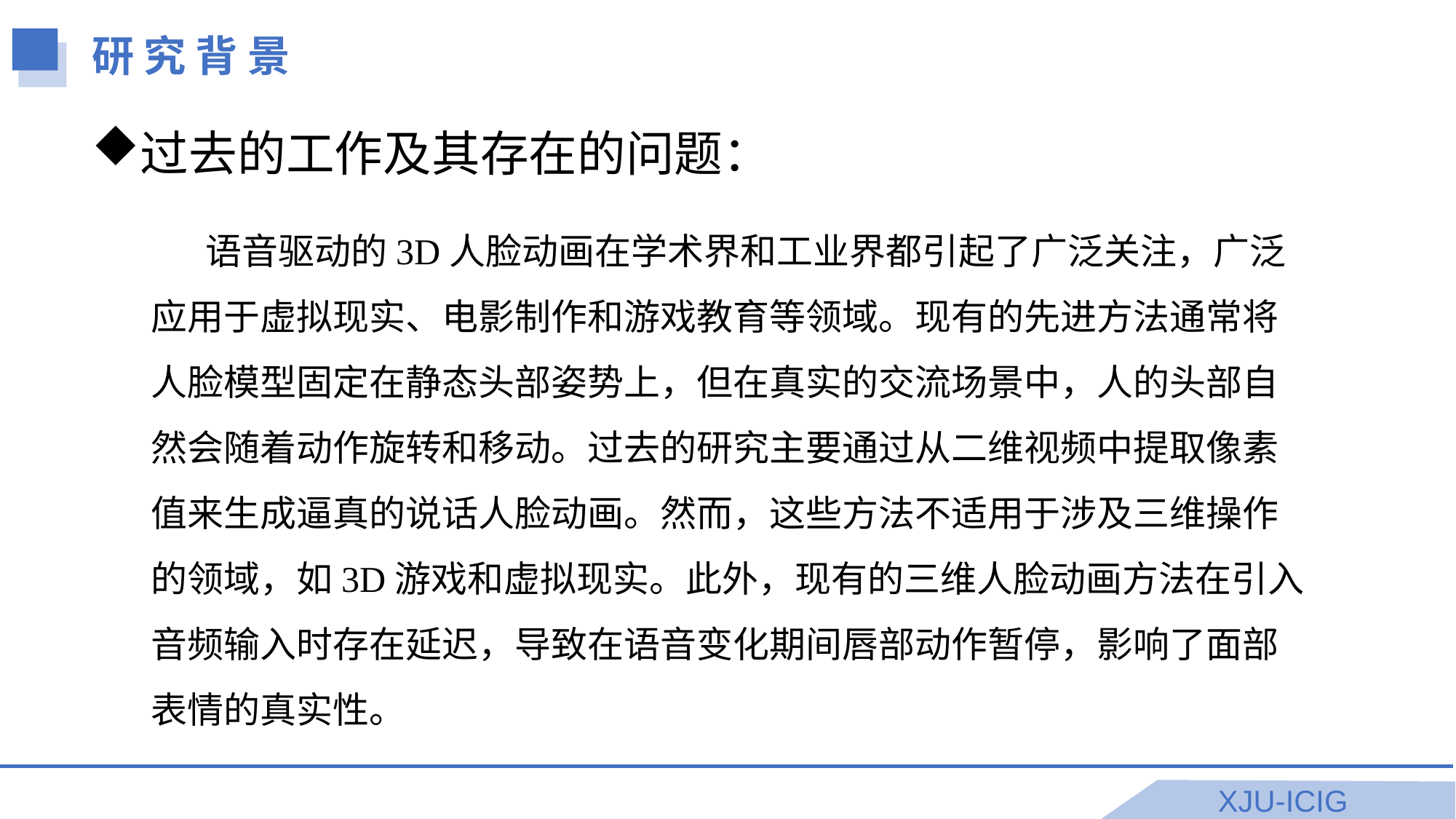

研 究 背 景

过去的工作及其存在的问题：
语音驱动的3D人脸动画在学术界和工业界都引起了广泛关注，广泛应用于虚拟现实、电影制作和游戏教育等领域。现有的先进方法通常将人脸模型固定在静态头部姿势上，但在真实的交流场景中，人的头部自然会随着动作旋转和移动。过去的研究主要通过从二维视频中提取像素值来生成逼真的说话人脸动画。然而，这些方法不适用于涉及三维操作的领域，如3D游戏和虚拟现实。此外，现有的三维人脸动画方法在引入音频输入时存在延迟，导致在语音变化期间唇部动作暂停，影响了面部表情的真实性。
XJU-ICIG